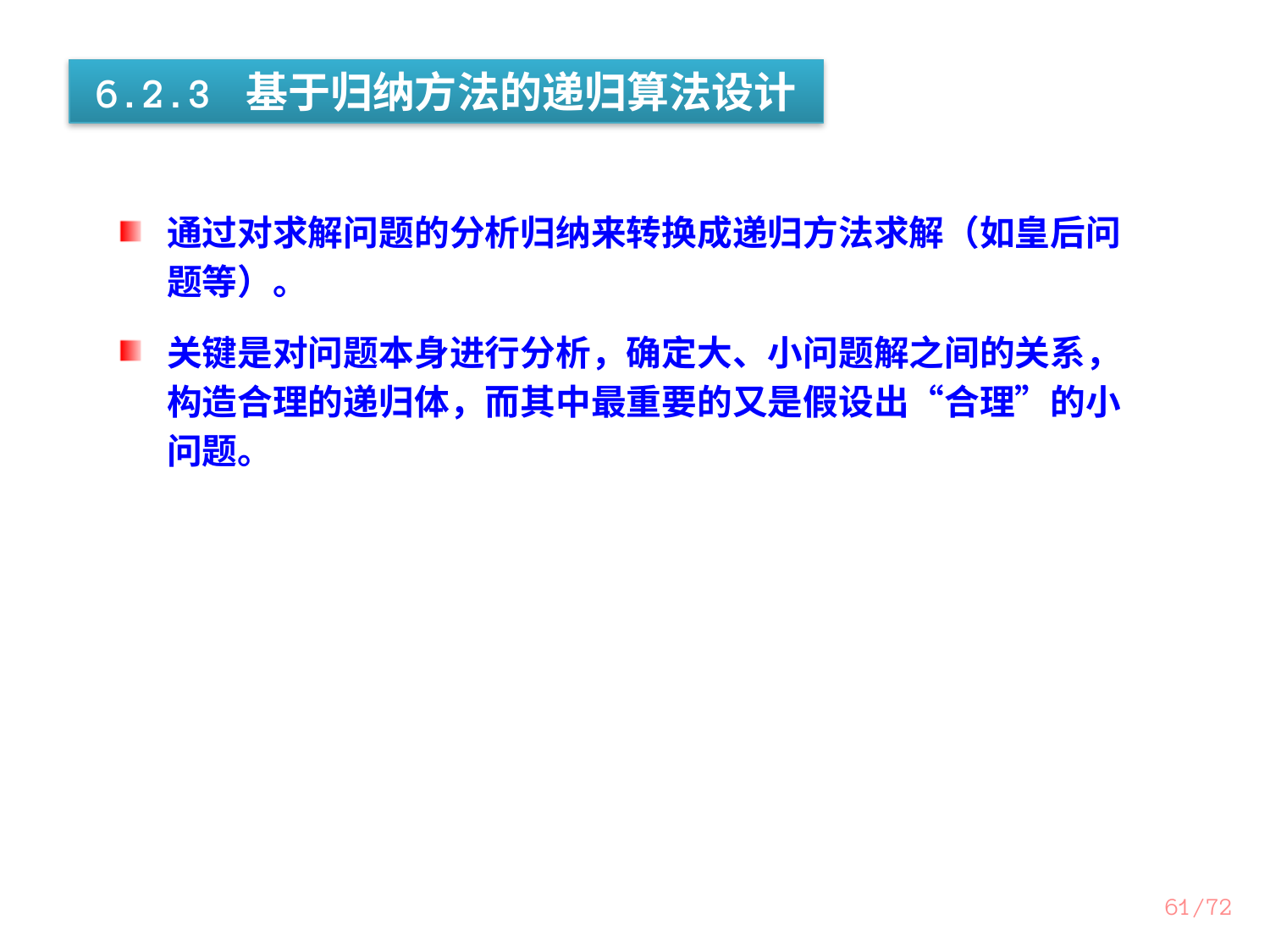

6.2.3 基于归纳方法的递归算法设计
通过对求解问题的分析归纳来转换成递归方法求解（如皇后问题等）。
关键是对问题本身进行分析，确定大、小问题解之间的关系，构造合理的递归体，而其中最重要的又是假设出“合理”的小问题。
61/72